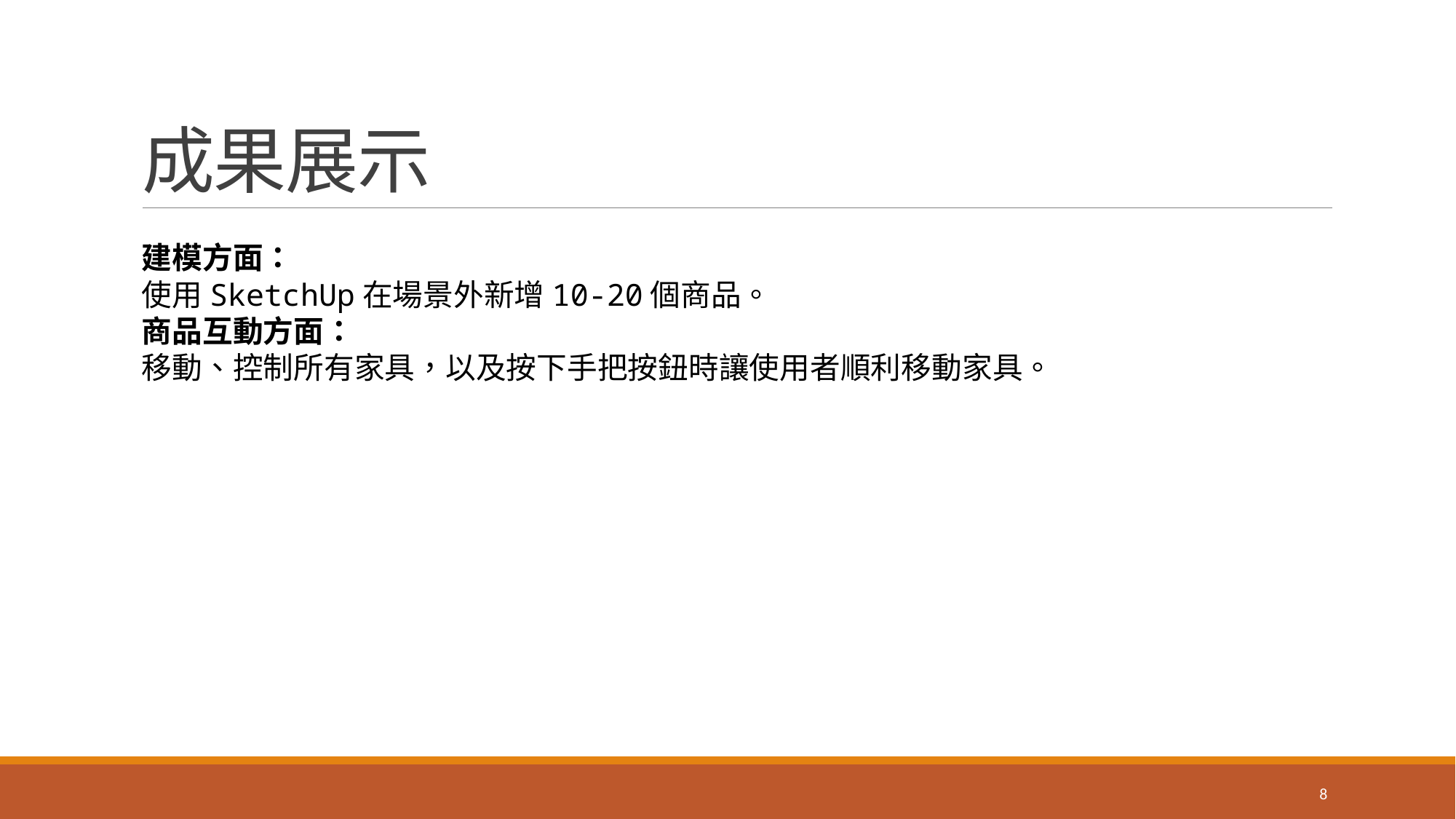

# 成果展示
建模方面：
使用SketchUp在場景外新增10-20個商品。
商品互動方面：
移動、控制所有家具，以及按下手把按鈕時讓使用者順利移動家具。
8